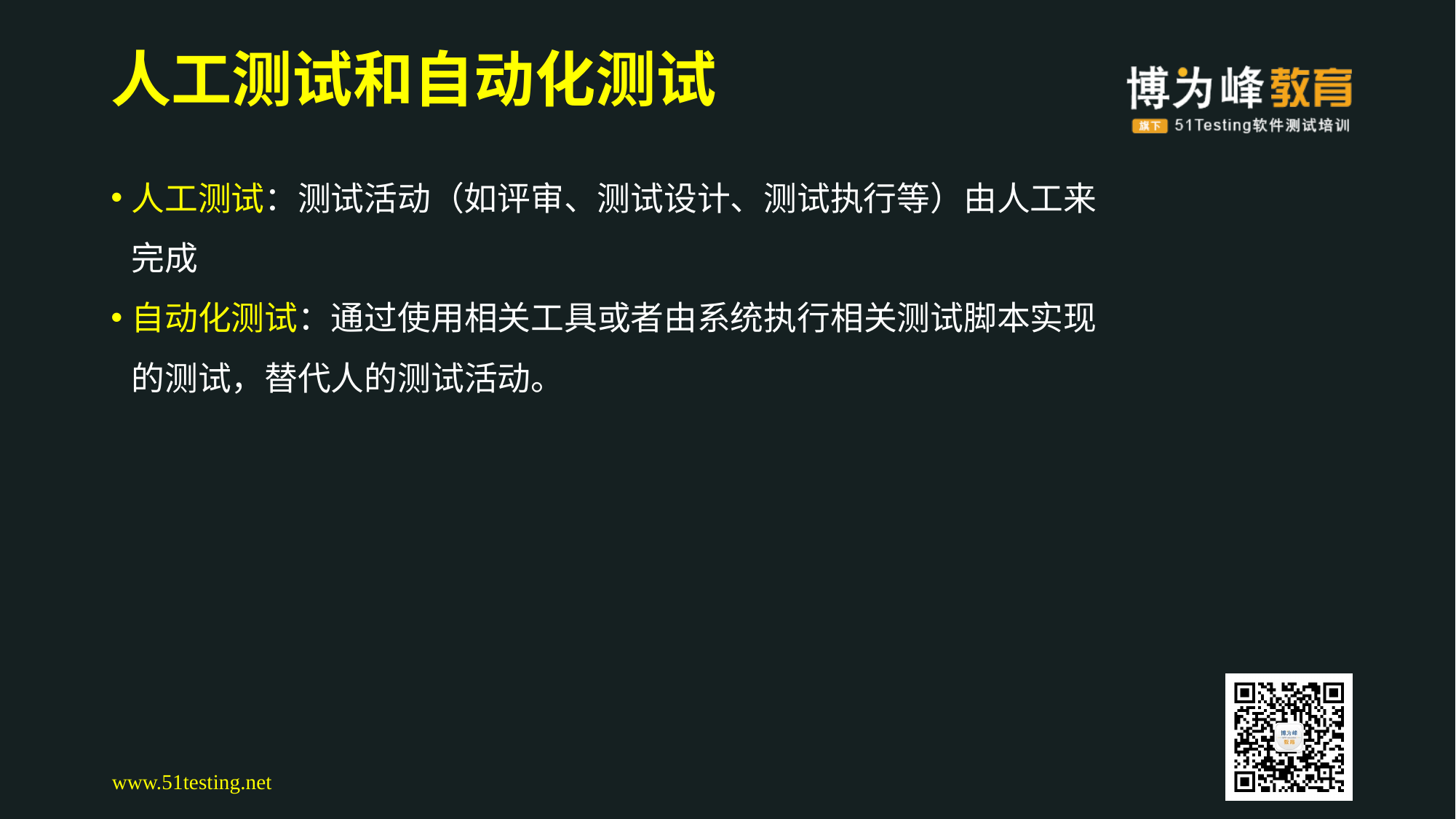

# 人工测试和自动化测试
人工测试：测试活动（如评审、测试设计、测试执行等）由人工来完成
自动化测试：通过使用相关工具或者由系统执行相关测试脚本实现的测试，替代人的测试活动。